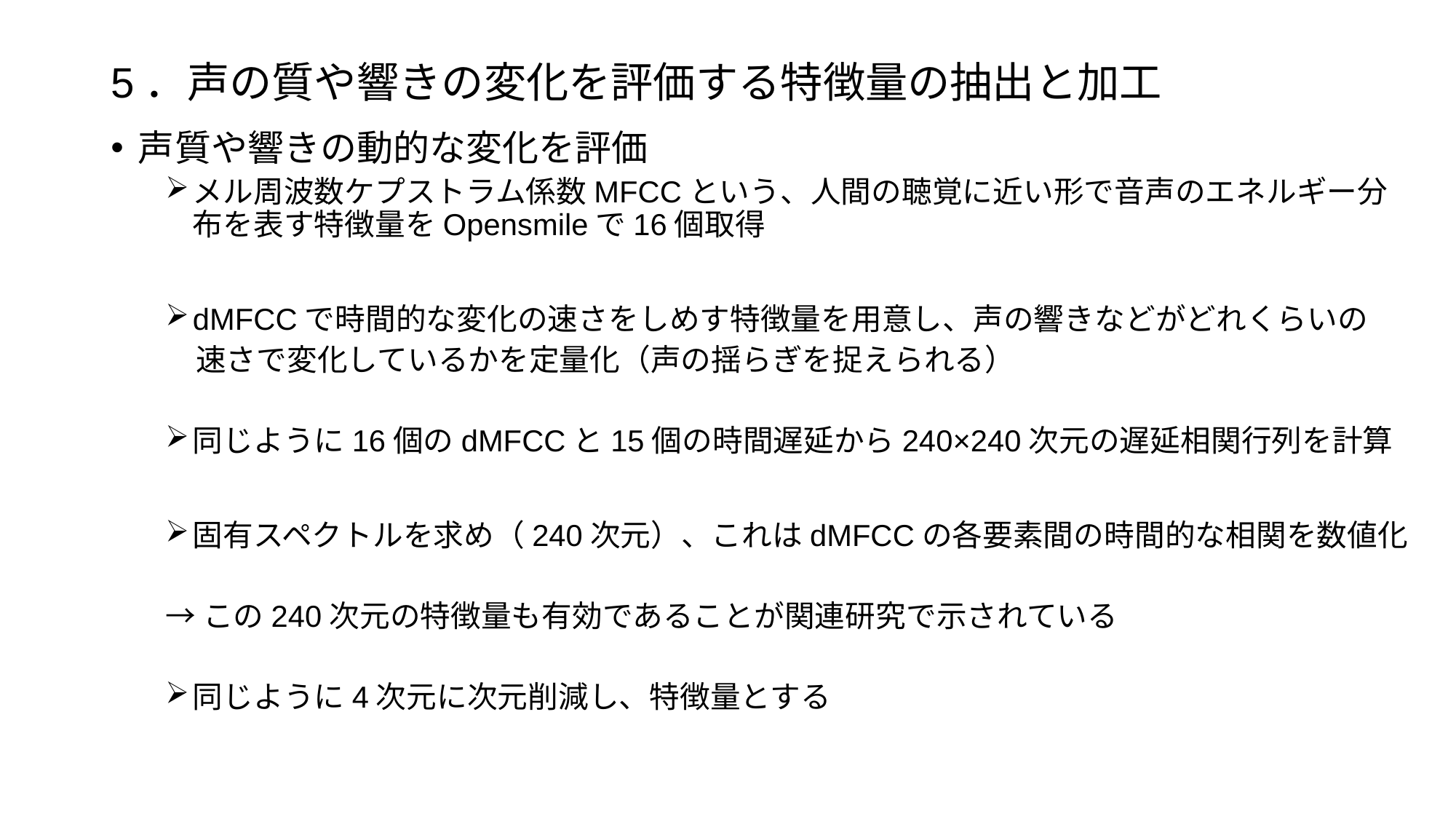

# 5．声の質や響きの変化を評価する特徴量の抽出と加工
声質や響きの動的な変化を評価
メル周波数ケプストラム係数MFCCという、人間の聴覚に近い形で音声のエネルギー分布を表す特徴量をOpensmileで16個取得

dMFCCで時間的な変化の速さをしめす特徴量を用意し、声の響きなどがどれくらいの
　速さで変化しているかを定量化（声の揺らぎを捉えられる）

同じように16個のdMFCCと15個の時間遅延から240×240次元の遅延相関行列を計算

固有スペクトルを求め（240次元）、これはdMFCCの各要素間の時間的な相関を数値化

→この240次元の特徴量も有効であることが関連研究で示されている

同じように4次元に次元削減し、特徴量とする